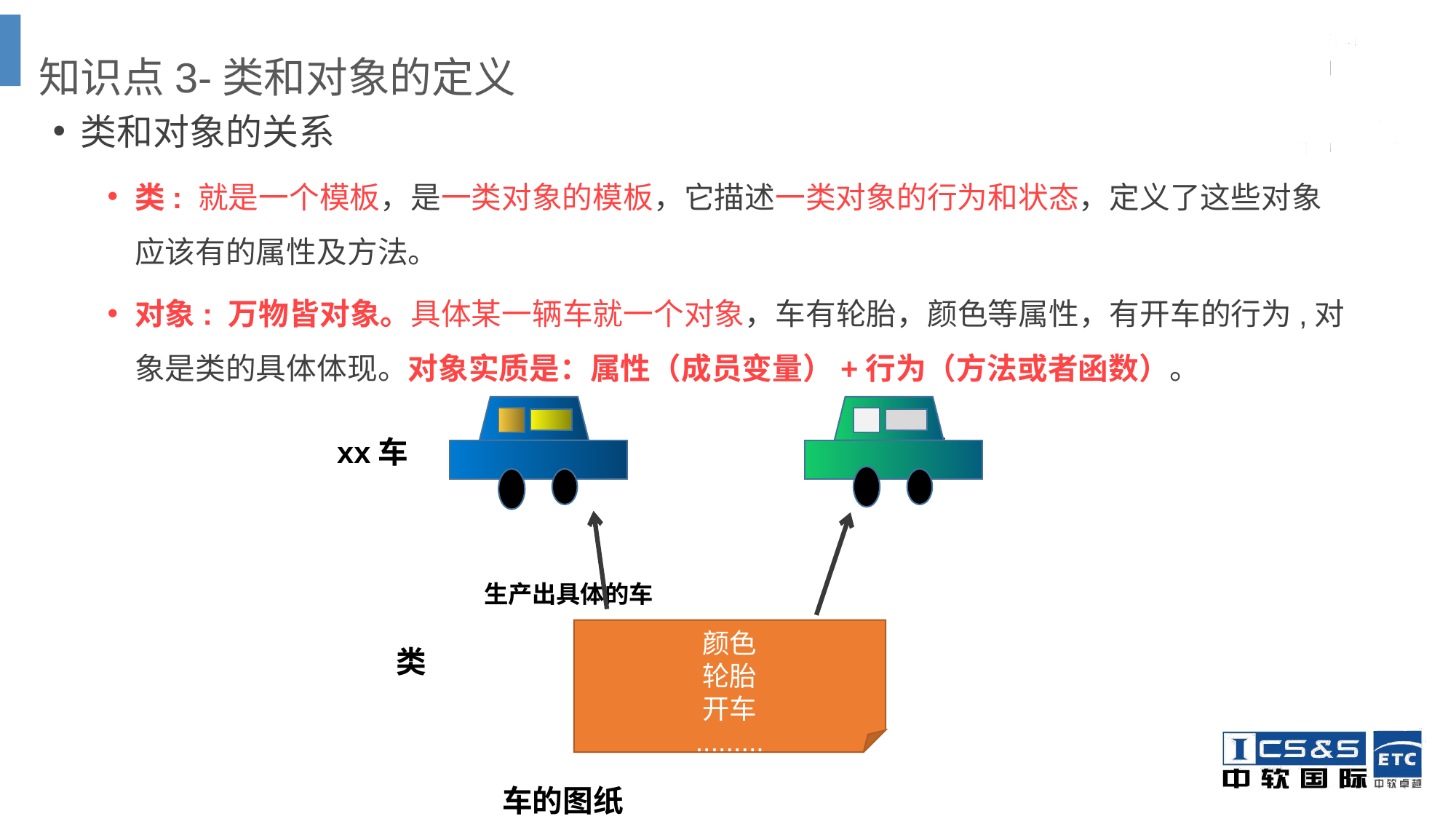

知识点3-类和对象的定义

类和对象的关系
类: 就是一个模板，是一类对象的模板，它描述一类对象的行为和状态，定义了这些对象应该有的属性及方法。
对象: 万物皆对象。具体某一辆车就一个对象，车有轮胎，颜色等属性，有开车的行为,对象是类的具体体现。对象实质是：属性（成员变量）+行为（方法或者函数）。

                                  xx车                                                                  xxx车

                                                               生产出具体的车
                                                  类

                                                                车的图纸

颜色
轮胎
开车
.........